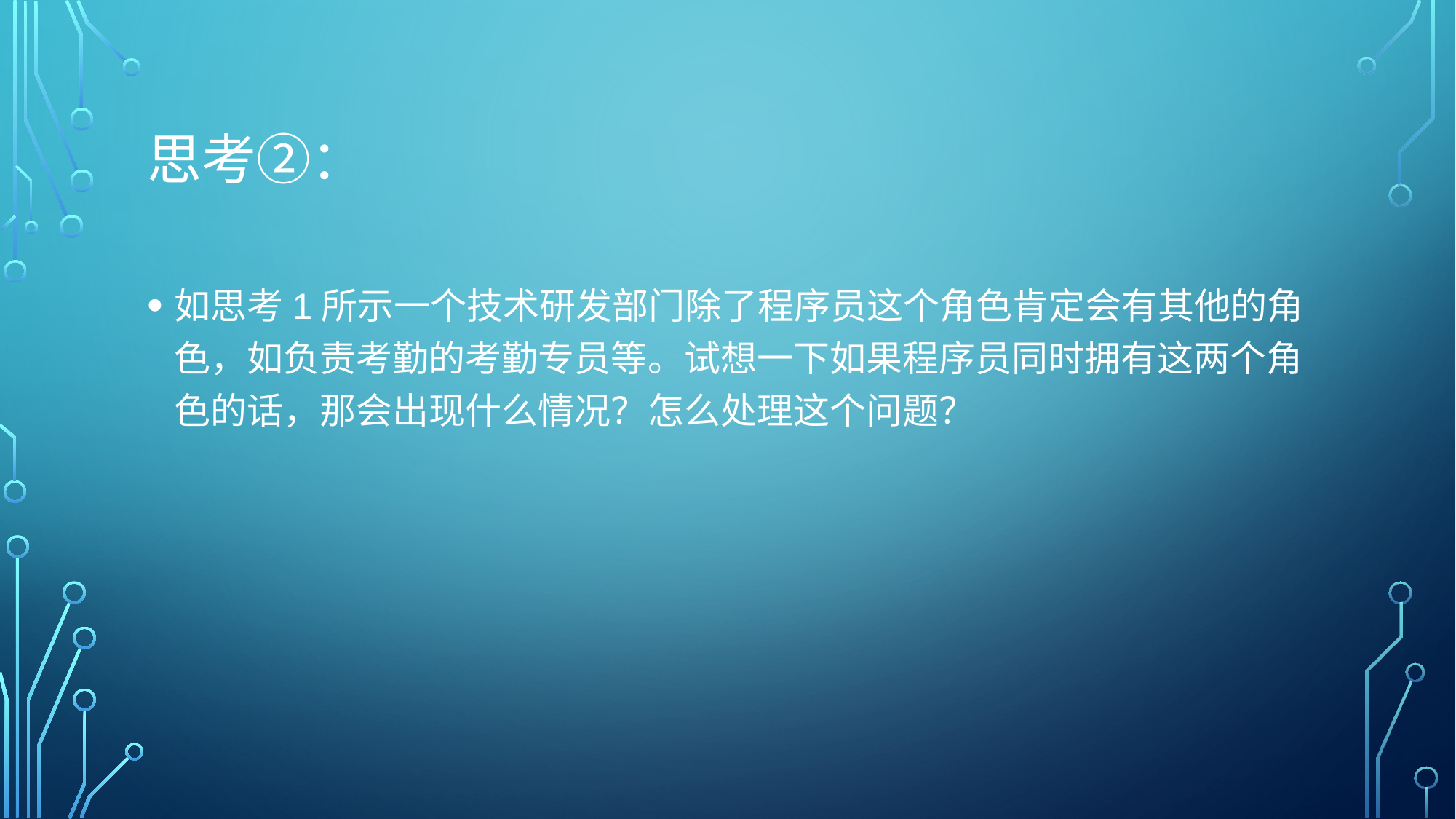

# 思考②：
如思考1所示一个技术研发部门除了程序员这个角色肯定会有其他的角色，如负责考勤的考勤专员等。试想一下如果程序员同时拥有这两个角色的话，那会出现什么情况？怎么处理这个问题？